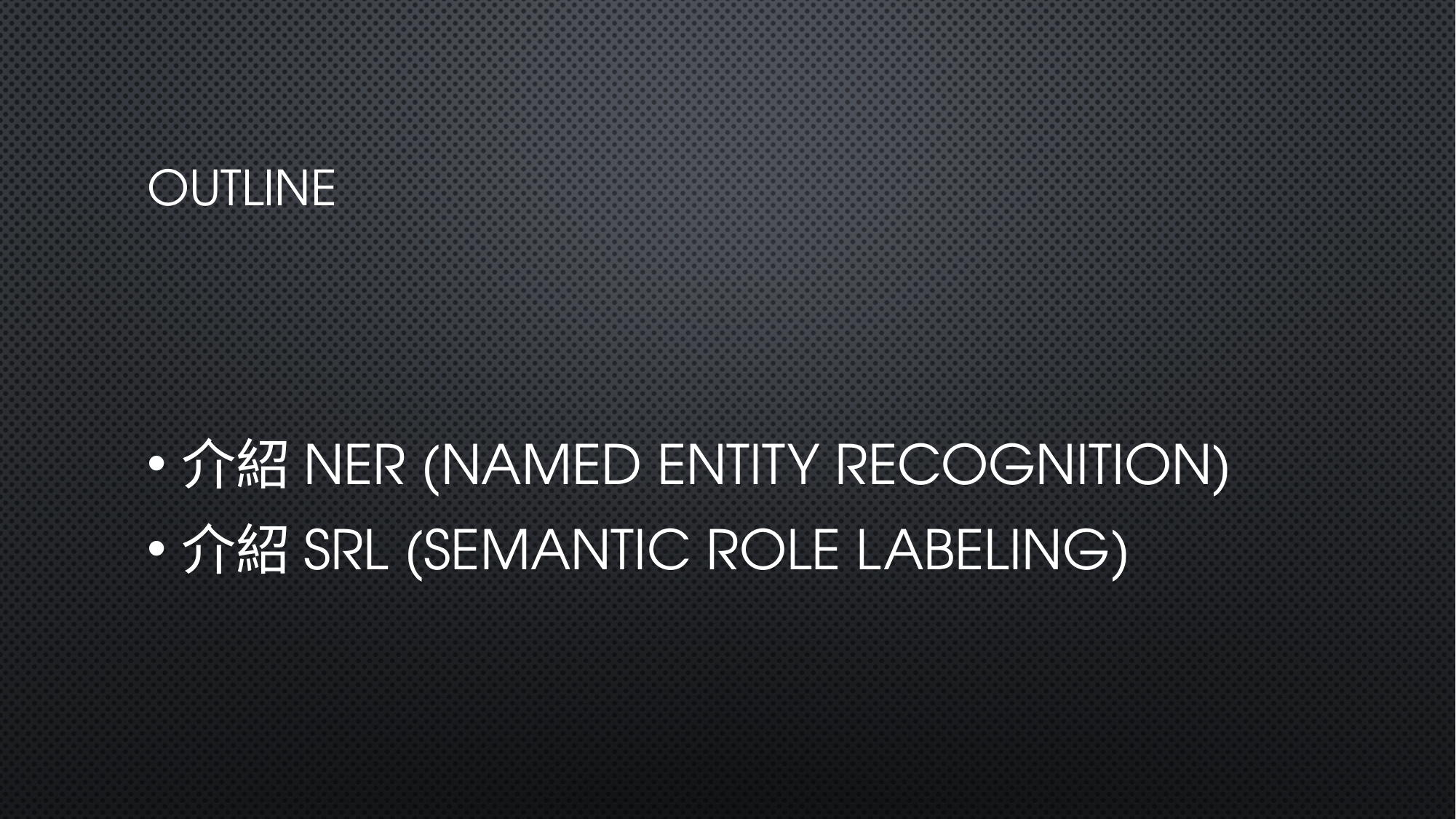

# Outline
介紹NER (Named Entity Recognition)
介紹SRL (Semantic Role Labeling)